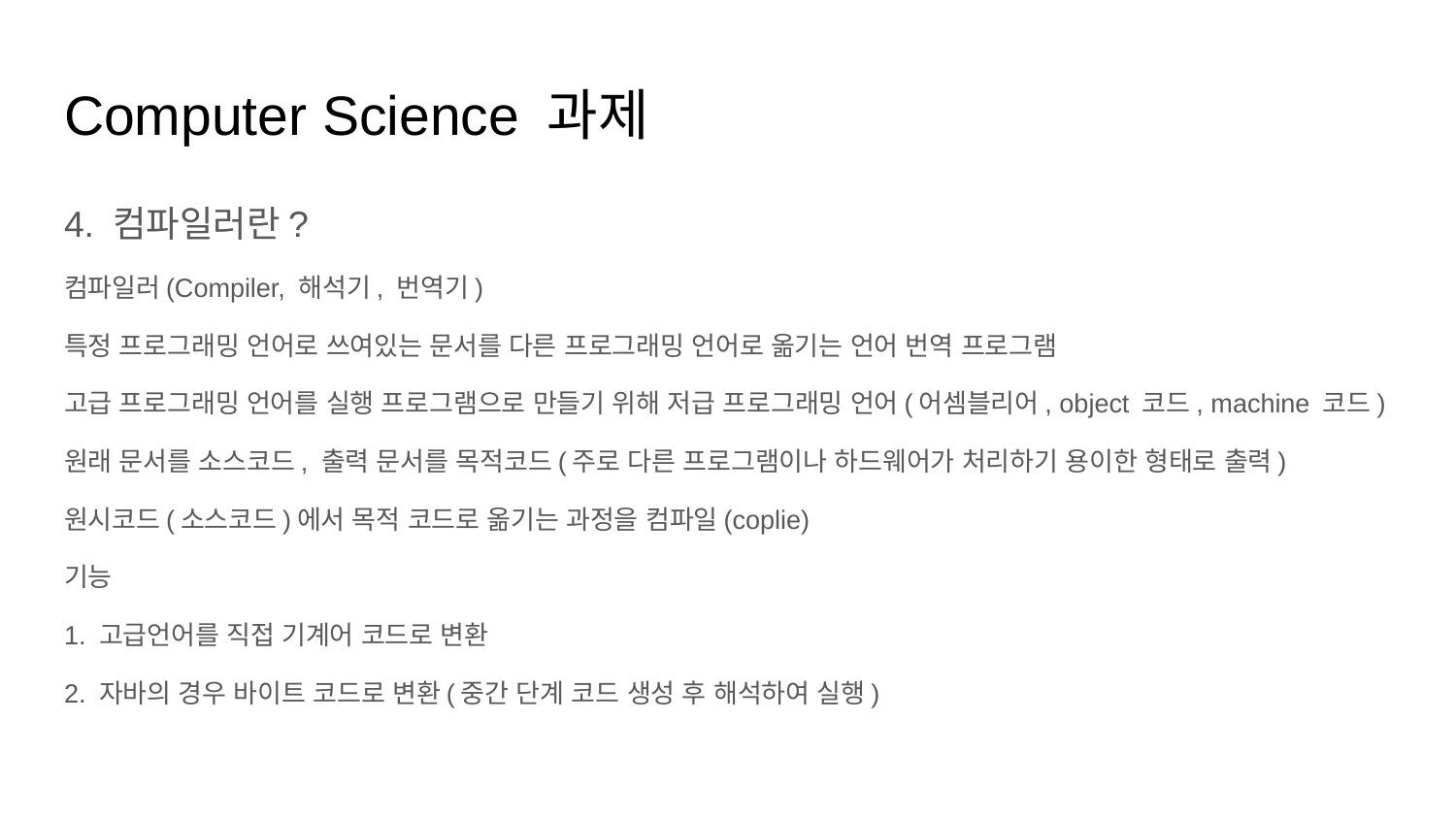

# Computer Science 과제

4. 컴파일러란?
컴파일러(Compiler, 해석기, 번역기)
특정 프로그래밍 언어로 쓰여있는 문서를 다른 프로그래밍 언어로 옮기는 언어 번역 프로그램
고급 프로그래밍 언어를 실행 프로그램으로 만들기 위해 저급 프로그래밍 언어(어셈블리어, object 코드, machine 코드)
원래 문서를 소스코드, 출력 문서를 목적코드(주로 다른 프로그램이나 하드웨어가 처리하기 용이한 형태로 출력)
원시코드(소스코드)에서 목적 코드로 옮기는 과정을 컴파일(coplie)
기능
1. 고급언어를 직접 기계어 코드로 변환
2. 자바의 경우 바이트 코드로 변환(중간 단계 코드 생성 후 해석하여 실행)